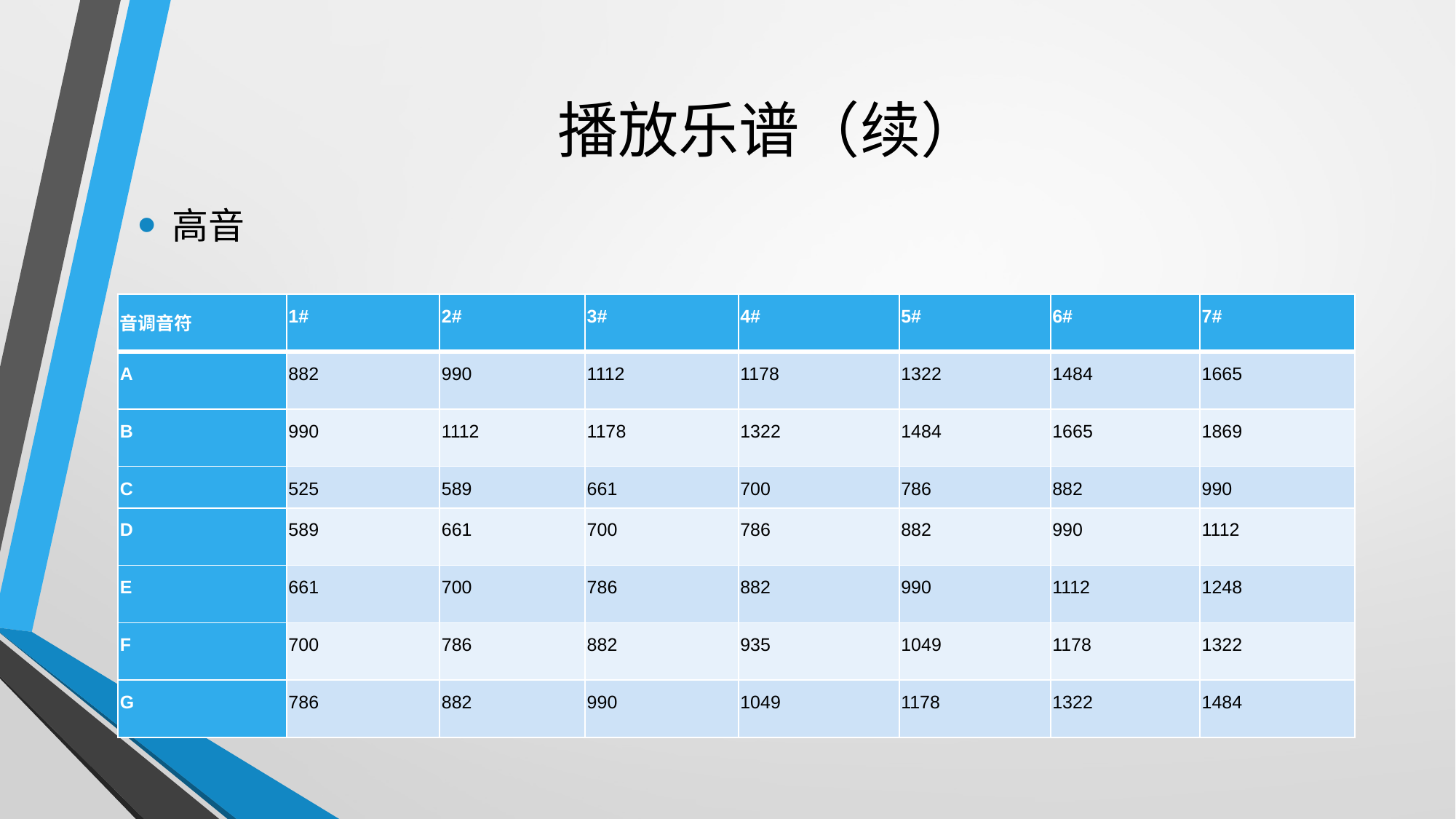

# 播放乐谱（续）
高音

| 音调音符 | 1# | 2# | 3# | 4# | 5# | 6# | 7# |
| --- | --- | --- | --- | --- | --- | --- | --- |
| A | 882 | 990 | 1112 | 1178 | 1322 | 1484 | 1665 |
| B | 990 | 1112 | 1178 | 1322 | 1484 | 1665 | 1869 |
| C | 525 | 589 | 661 | 700 | 786 | 882 | 990 |
| D | 589 | 661 | 700 | 786 | 882 | 990 | 1112 |
| E | 661 | 700 | 786 | 882 | 990 | 1112 | 1248 |
| F | 700 | 786 | 882 | 935 | 1049 | 1178 | 1322 |
| G | 786 | 882 | 990 | 1049 | 1178 | 1322 | 1484 |